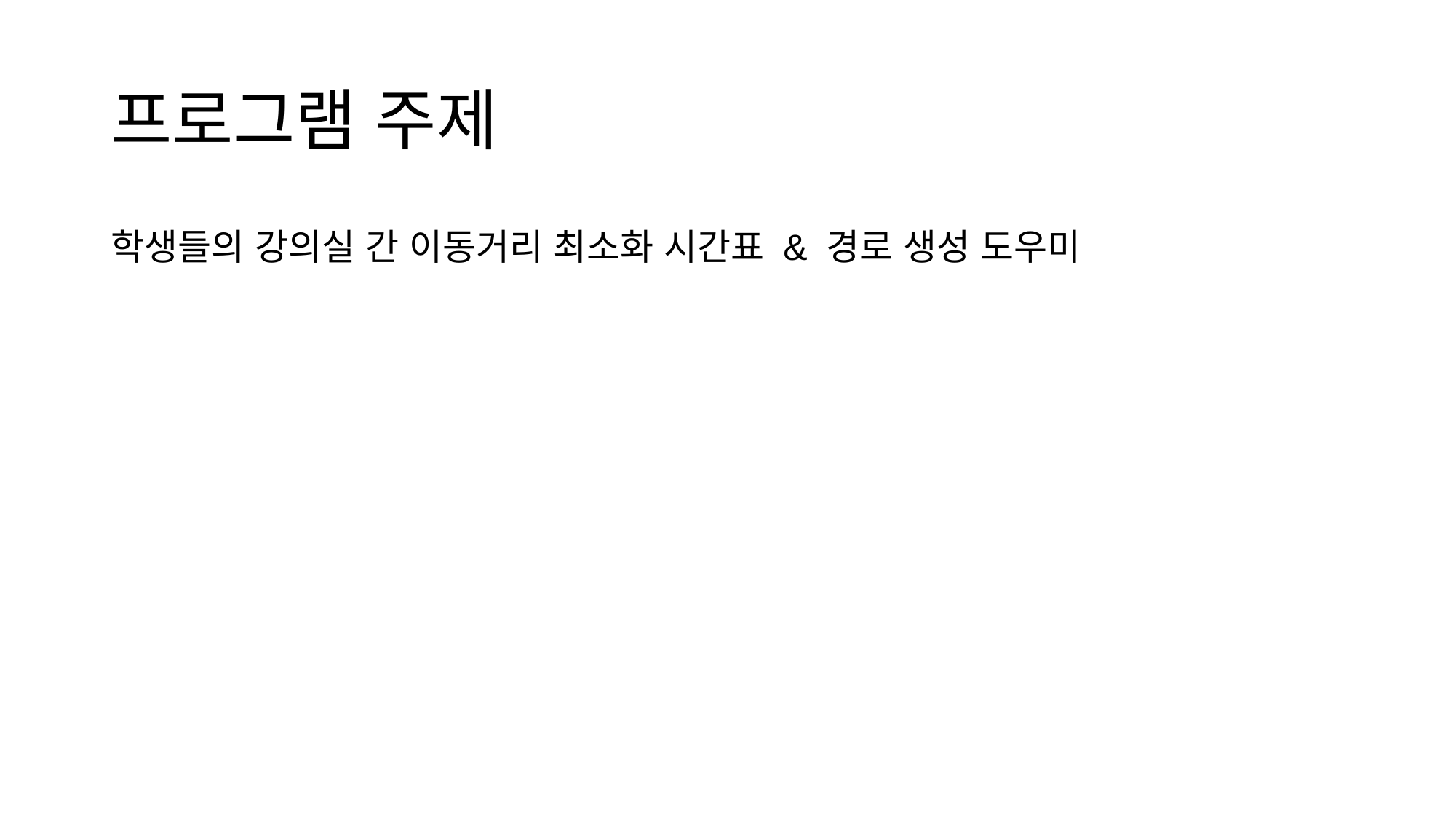

# 프로그램 주제
학생들의 강의실 간 이동거리 최소화 시간표 & 경로 생성 도우미